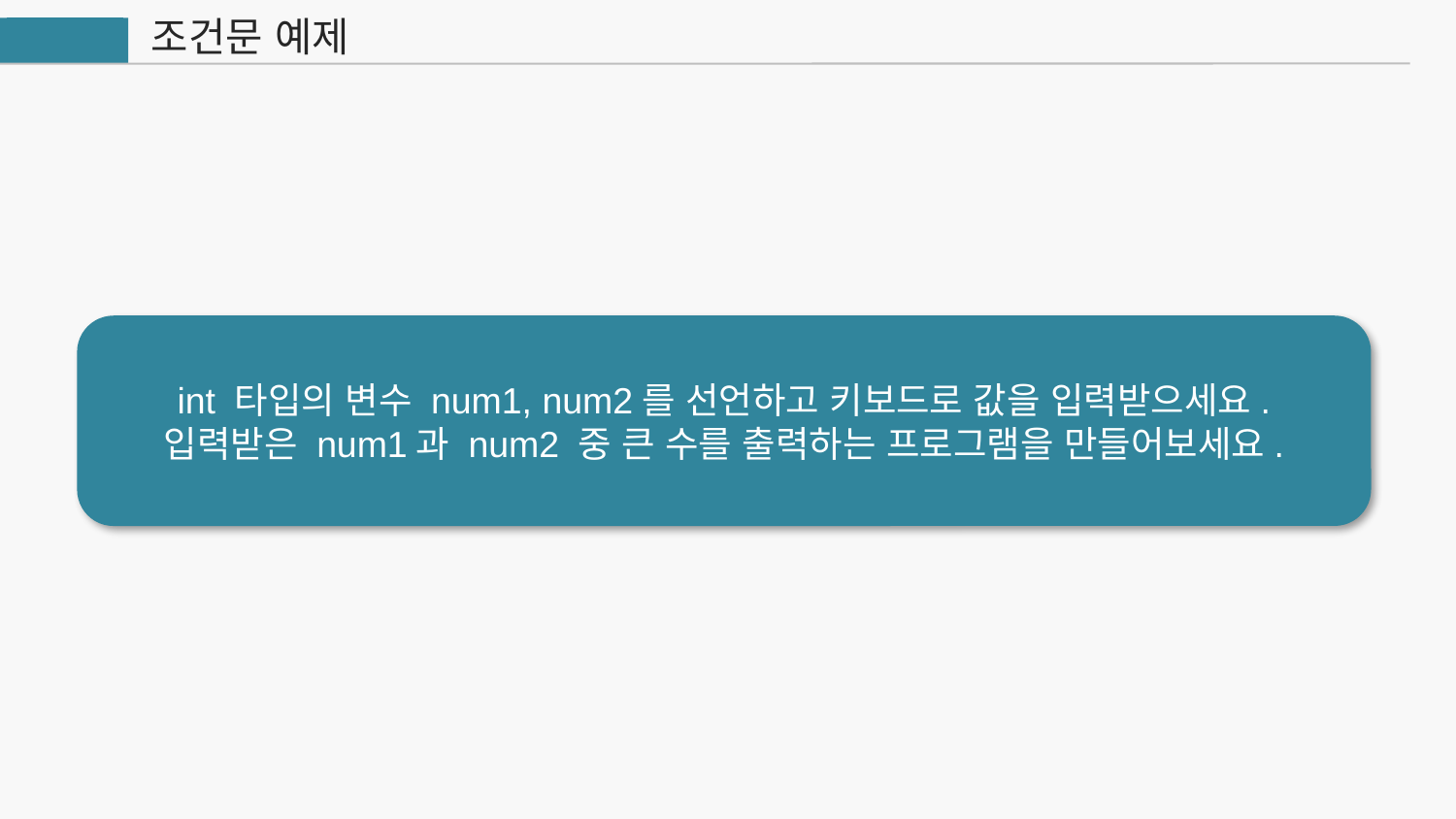

조건문 예제

자바
int 타입의 변수 num1, num2를 선언하고 키보드로 값을 입력받으세요.
입력받은 num1과 num2 중 큰 수를 출력하는 프로그램을 만들어보세요.